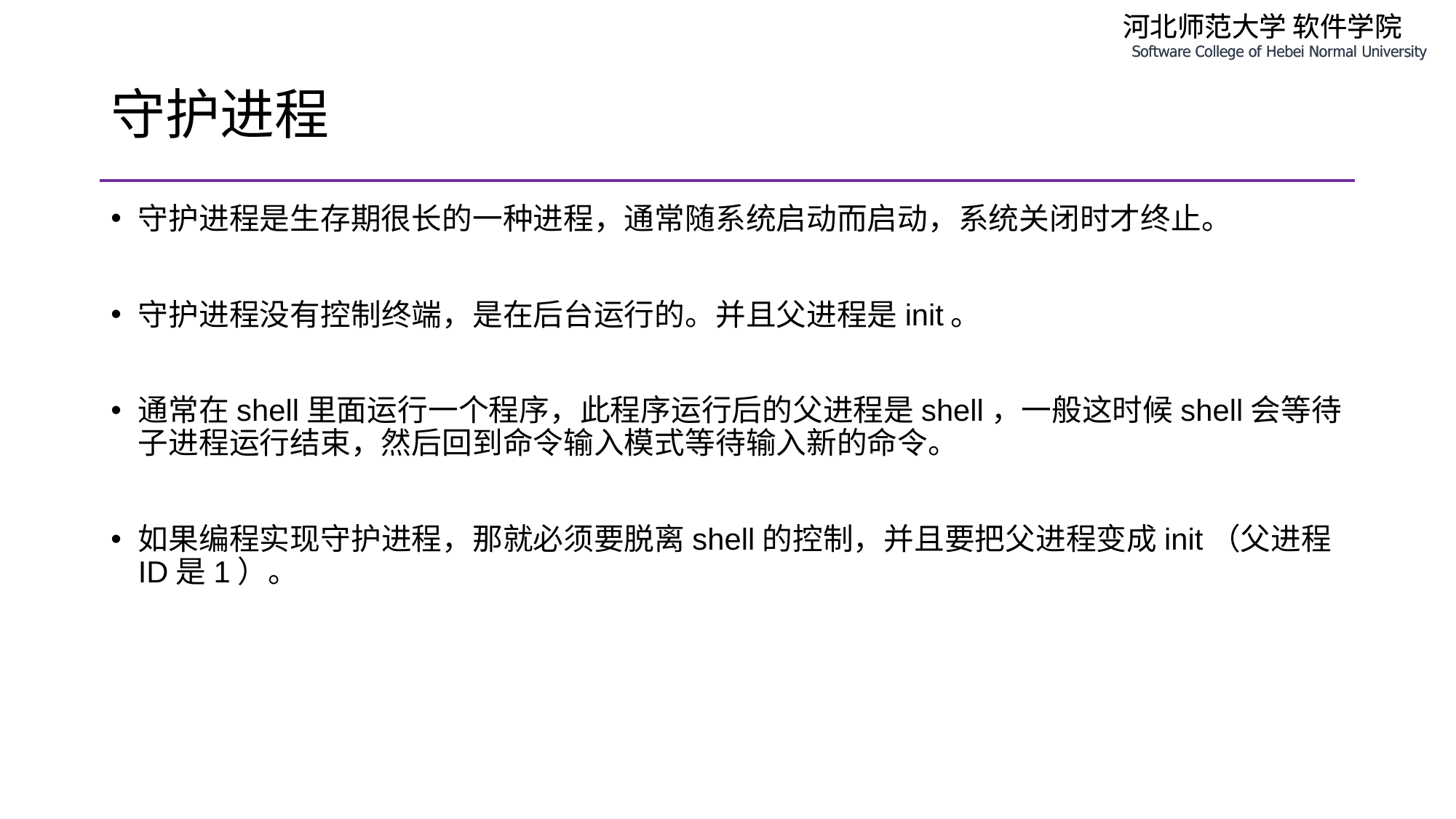

# 守护进程
守护进程是生存期很长的一种进程，通常随系统启动而启动，系统关闭时才终止。

守护进程没有控制终端，是在后台运行的。并且父进程是init。

通常在shell里面运行一个程序，此程序运行后的父进程是shell，一般这时候shell会等待子进程运行结束，然后回到命令输入模式等待输入新的命令。

如果编程实现守护进程，那就必须要脱离shell的控制，并且要把父进程变成init（父进程ID是1）。